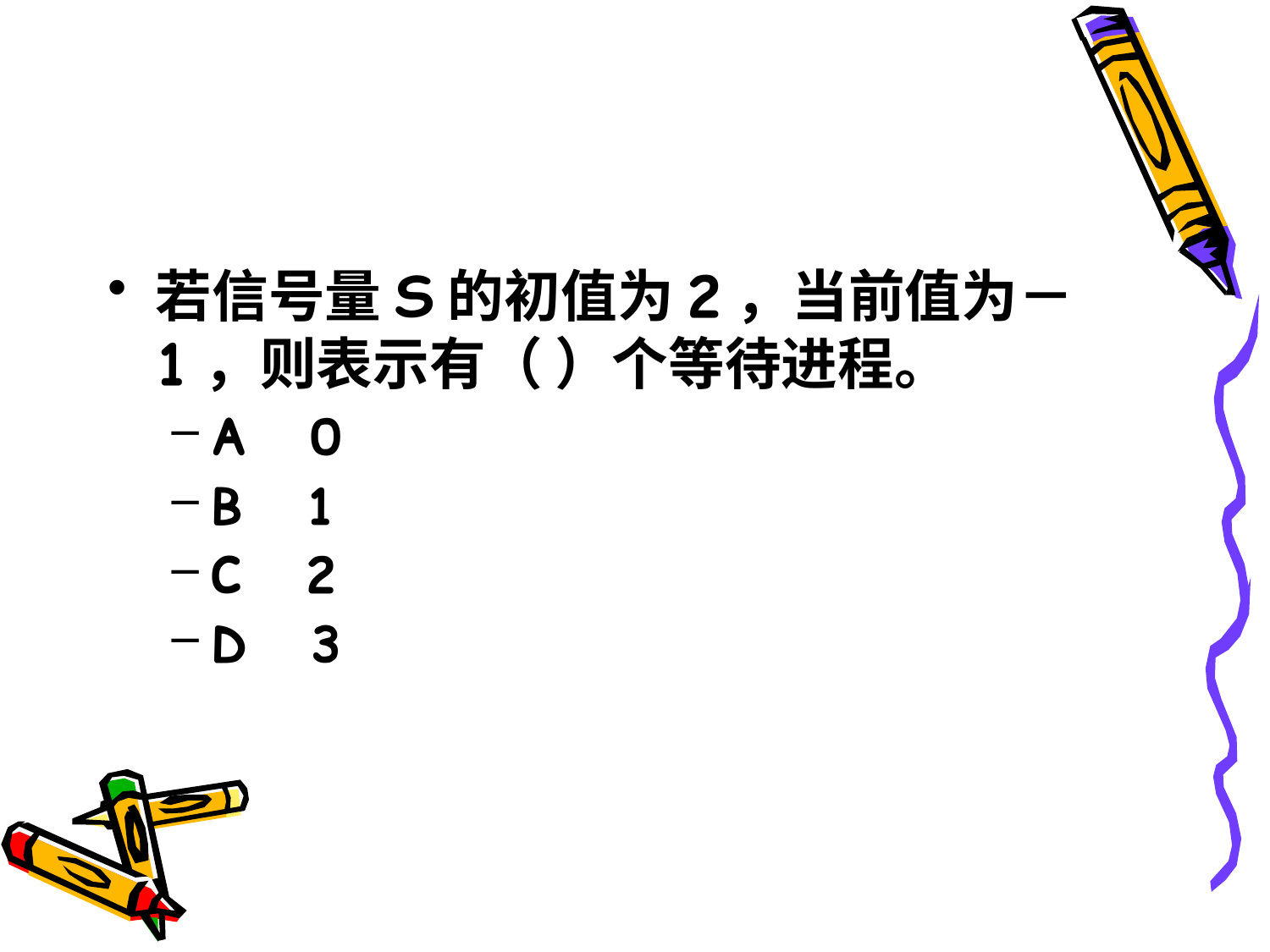

若信号量S的初值为2，当前值为－1，则表示有（ ）个等待进程。
A   0
B   1
C   2
D   3